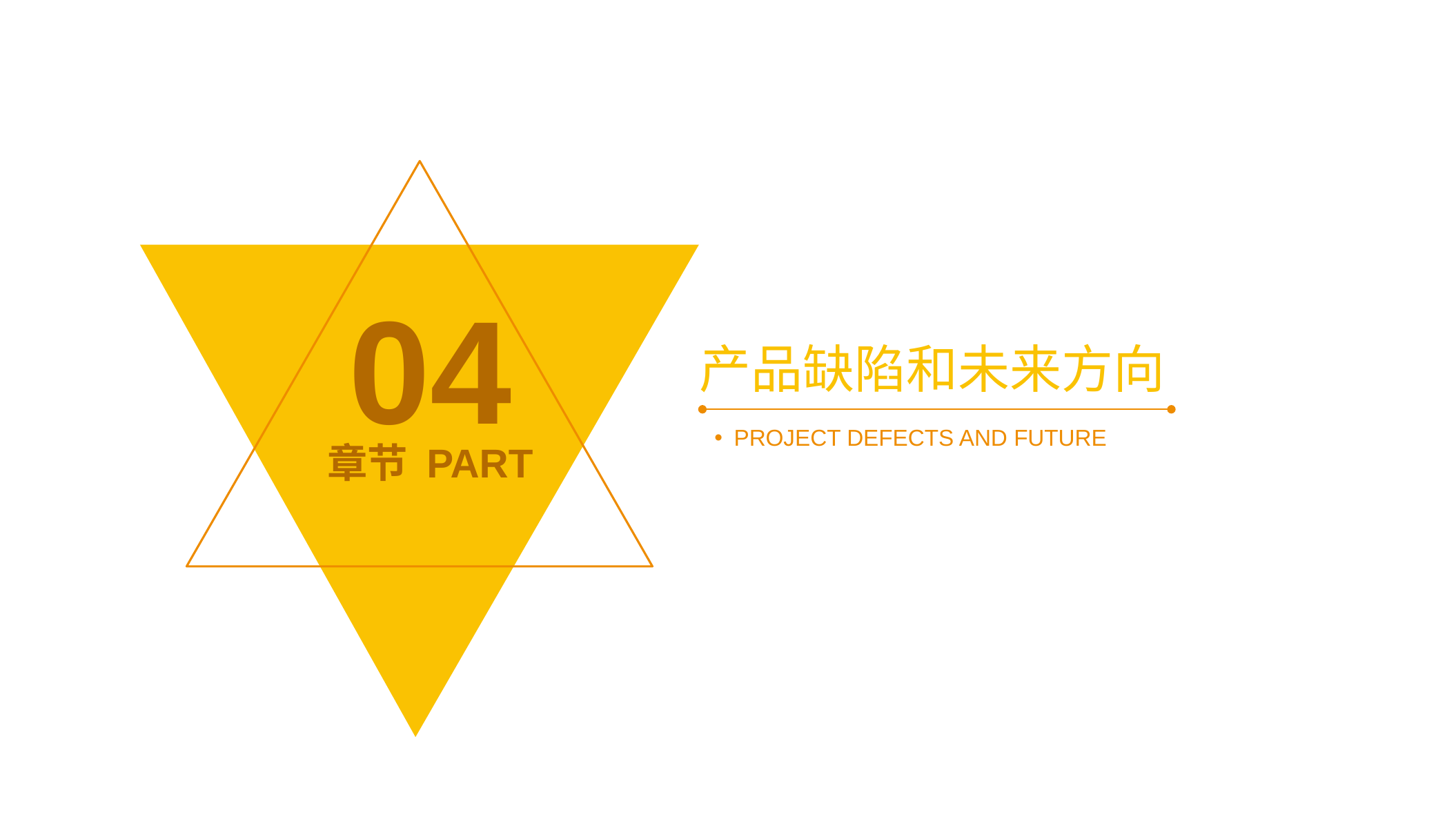

04
产品缺陷和未来方向
PROJECT DEFECTS AND FUTURE
章节 PART